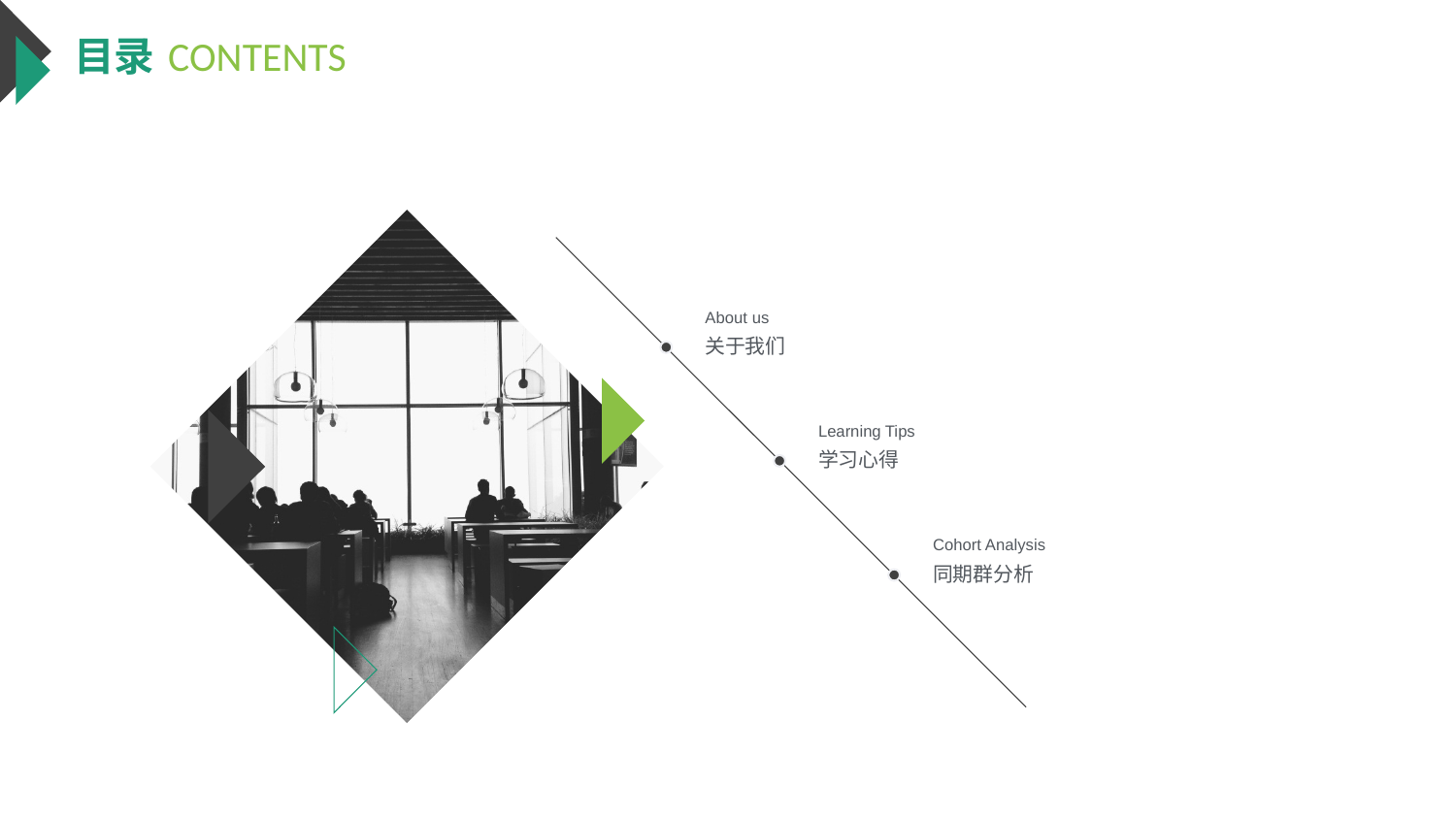

目录
CONTENTS

About us
关于我们

Learning Tips
学习心得

Cohort Analysis
同期群分析